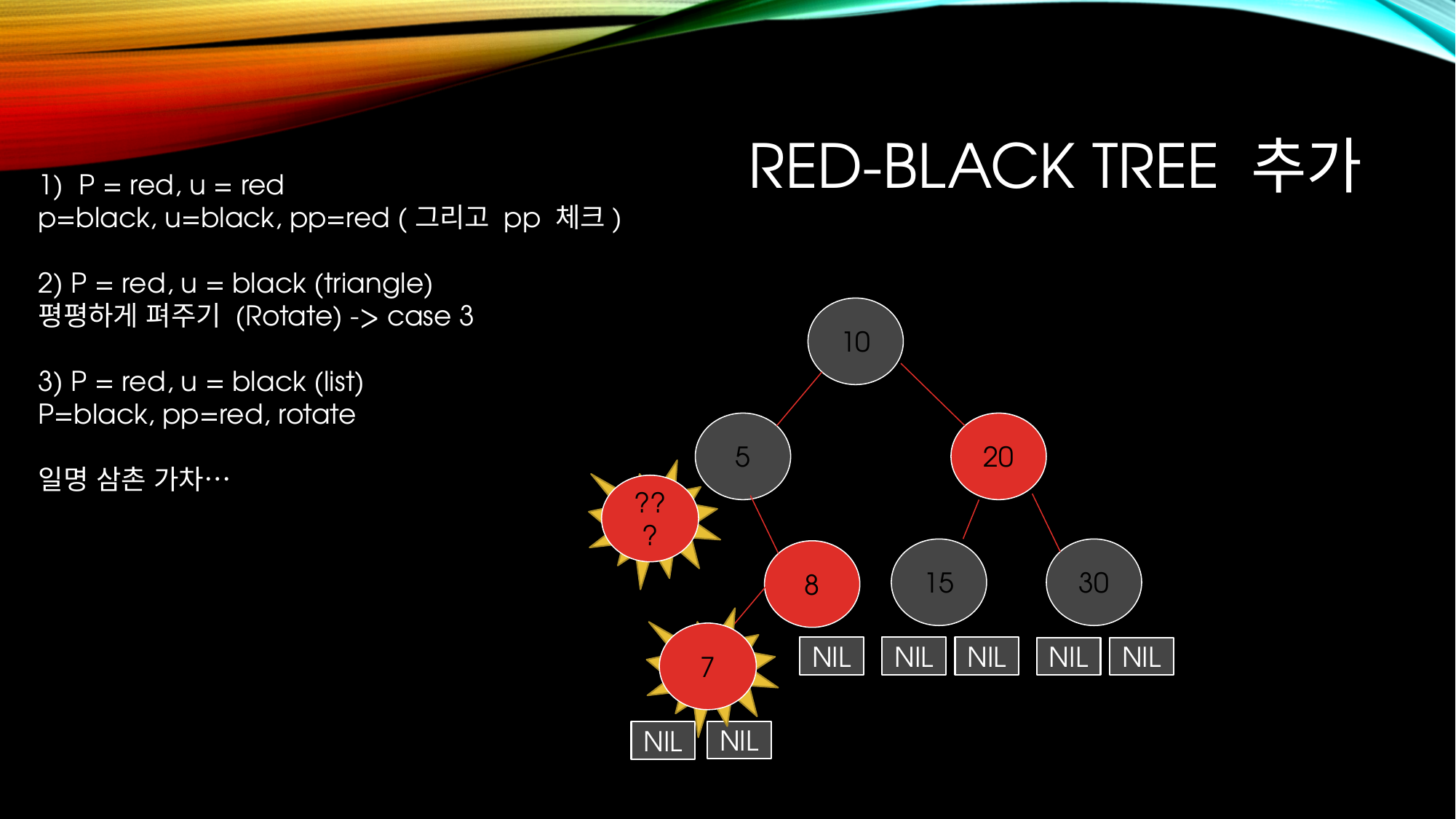

# Red-black tree 추가
P = red, u = red
p=black, u=black, pp=red (그리고 pp 체크)

2) P = red, u = black (triangle)
평평하게 펴주기 (Rotate) -> case 3

3) P = red, u = black (list)
P=black, pp=red, rotate

일명 삼촌 가차…

10
5
20

???
15
30
8

7
NIL
NIL
NIL
NIL
NIL
NIL
NIL